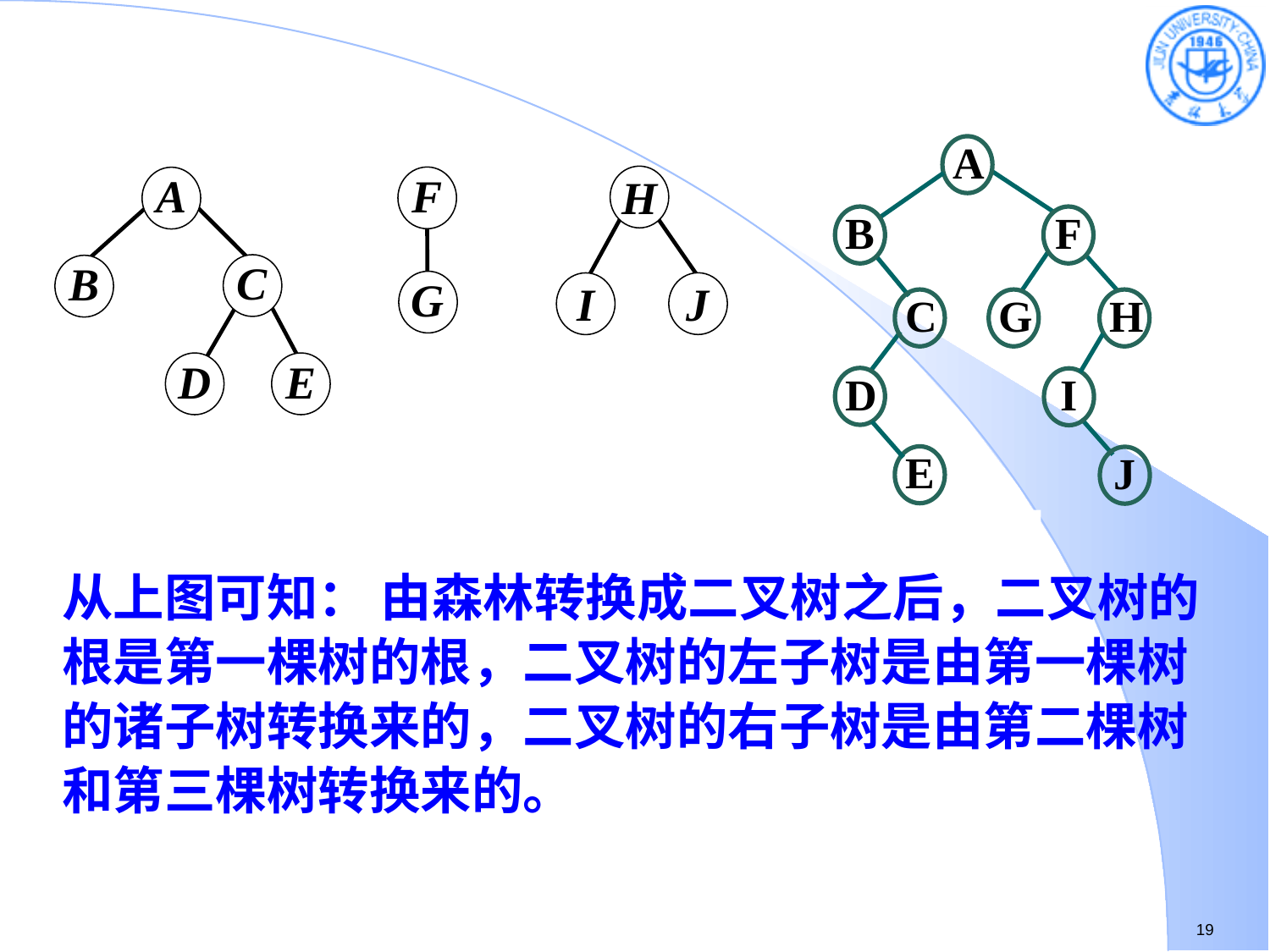

A

B

F

C

G

H

D

I

E

J

H

J
I
F

G
A

C
B

D
E

从上图可知： 由森林转换成二叉树之后，二叉树的根是第一棵树的根，二叉树的左子树是由第一棵树的诸子树转换来的，二叉树的右子树是由第二棵树和第三棵树转换来的。